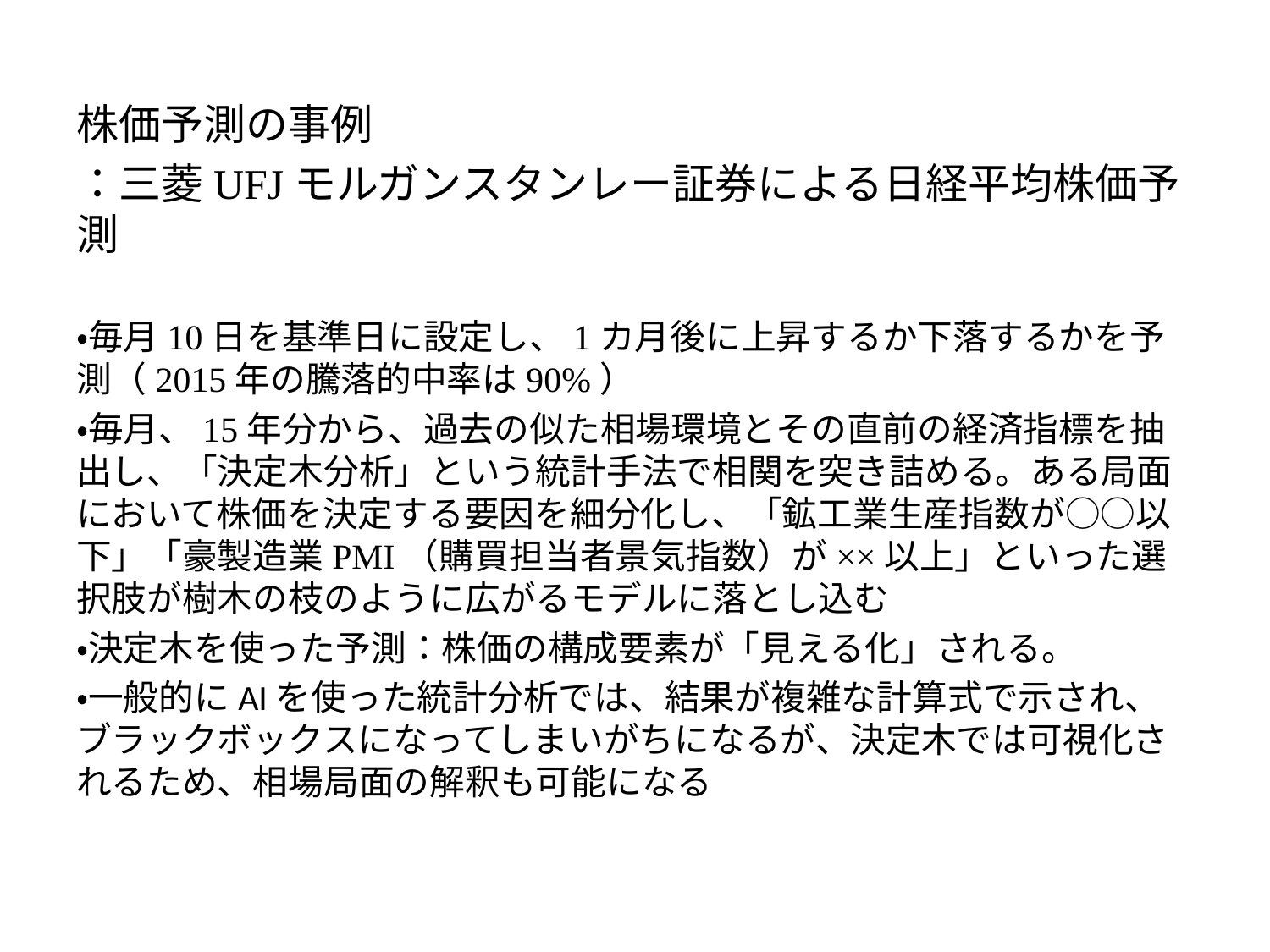

株価予測の事例
：三菱UFJモルガンスタンレー証券による日経平均株価予測

・毎月10日を基準日に設定し、1カ月後に上昇するか下落するかを予測（2015年の騰落的中率は90%）
・毎月、15年分から、過去の似た相場環境とその直前の経済指標を抽出し、「決定木分析」という統計手法で相関を突き詰める。ある局面において株価を決定する要因を細分化し、「鉱工業生産指数が○○以下」「豪製造業PMI（購買担当者景気指数）が××以上」といった選択肢が樹木の枝のように広がるモデルに落とし込む
・決定木を使った予測：株価の構成要素が「見える化」される。
・一般的にAIを使った統計分析では、結果が複雑な計算式で示され、ブラックボックスになってしまいがちになるが、決定木では可視化されるため、相場局面の解釈も可能になる